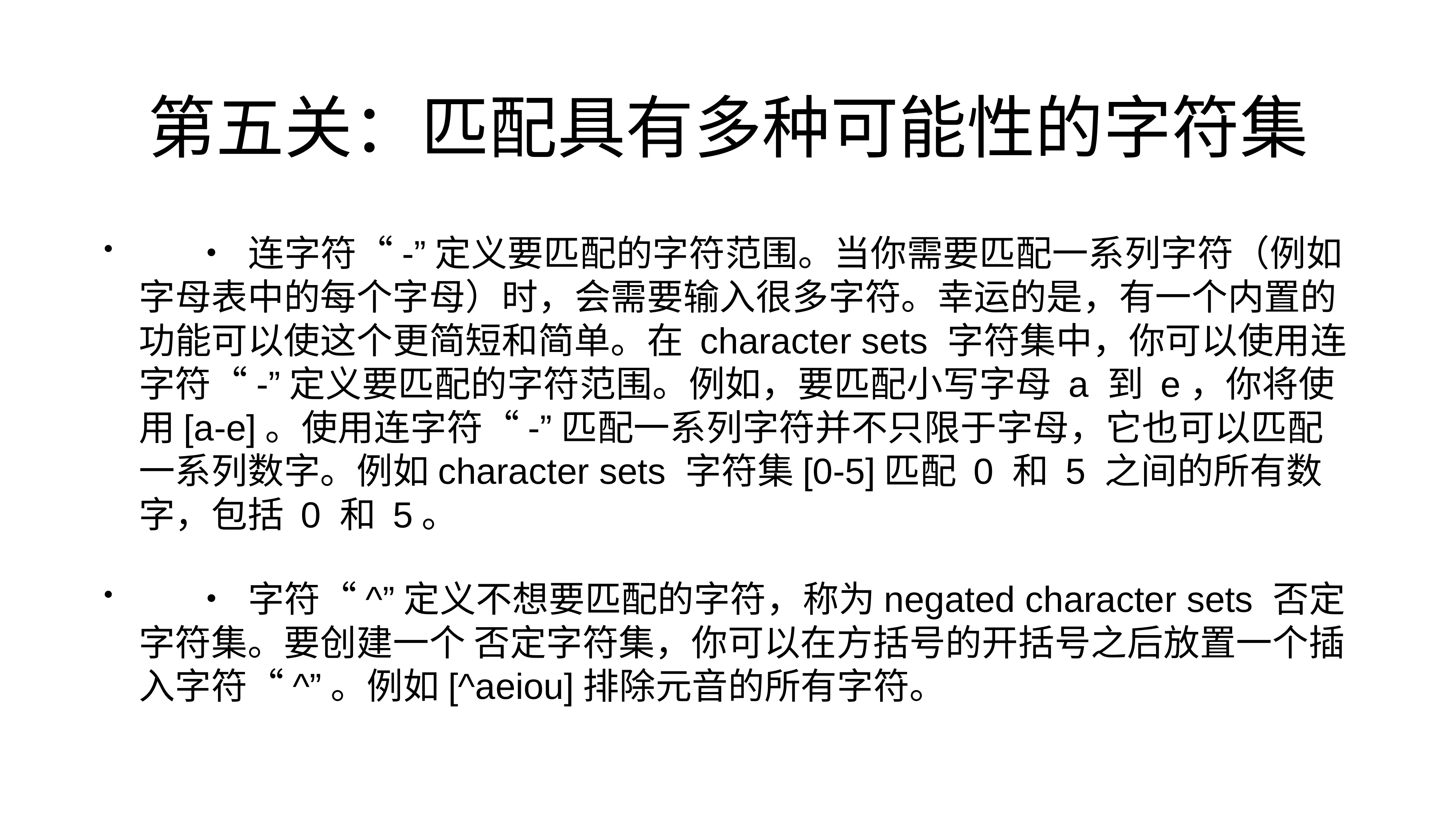

# 第五关：匹配具有多种可能性的字符集
	•	连字符“-”定义要匹配的字符范围。当你需要匹配一系列字符（例如字母表中的每个字母）时，会需要输入很多字符。幸运的是，有一个内置的功能可以使这个更简短和简单。在 character sets 字符集中，你可以使用连字符“-”定义要匹配的字符范围。例如，要匹配小写字母 a 到 e，你将使用[a-e]。使用连字符“-”匹配一系列字符并不只限于字母，它也可以匹配一系列数字。例如character sets 字符集[0-5]匹配 0 和 5 之间的所有数字，包括 0 和 5。
	•	字符“^”定义不想要匹配的字符，称为negated character sets 否定字符集。要创建一个 否定字符集，你可以在方括号的开括号之后放置一个插入字符“^”。例如[^aeiou]排除元音的所有字符。